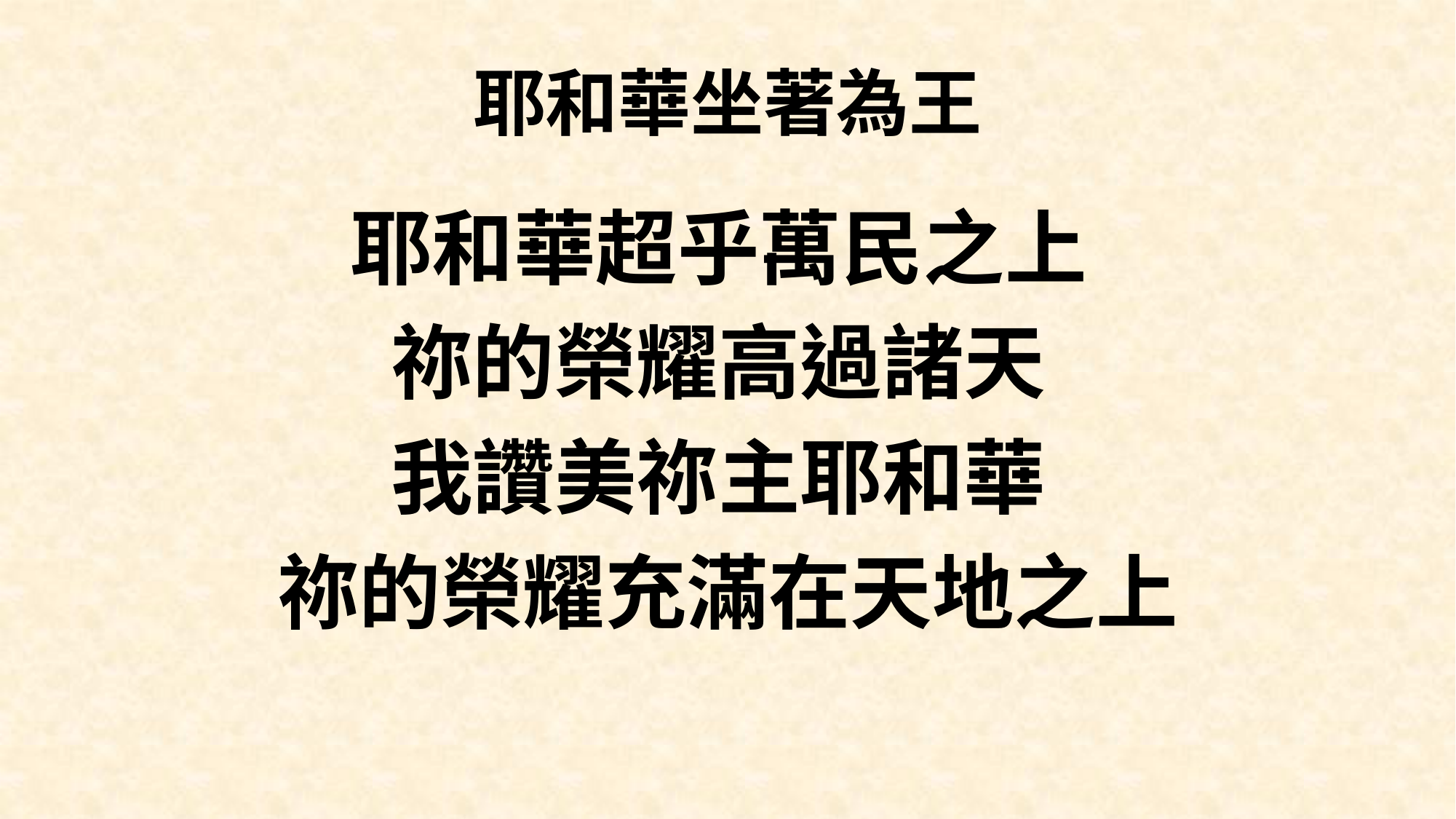

# 耶和華坐著為王
耶和華超乎萬民之上
祢的榮耀高過諸天
我讚美祢主耶和華
祢的榮耀充滿在天地之上